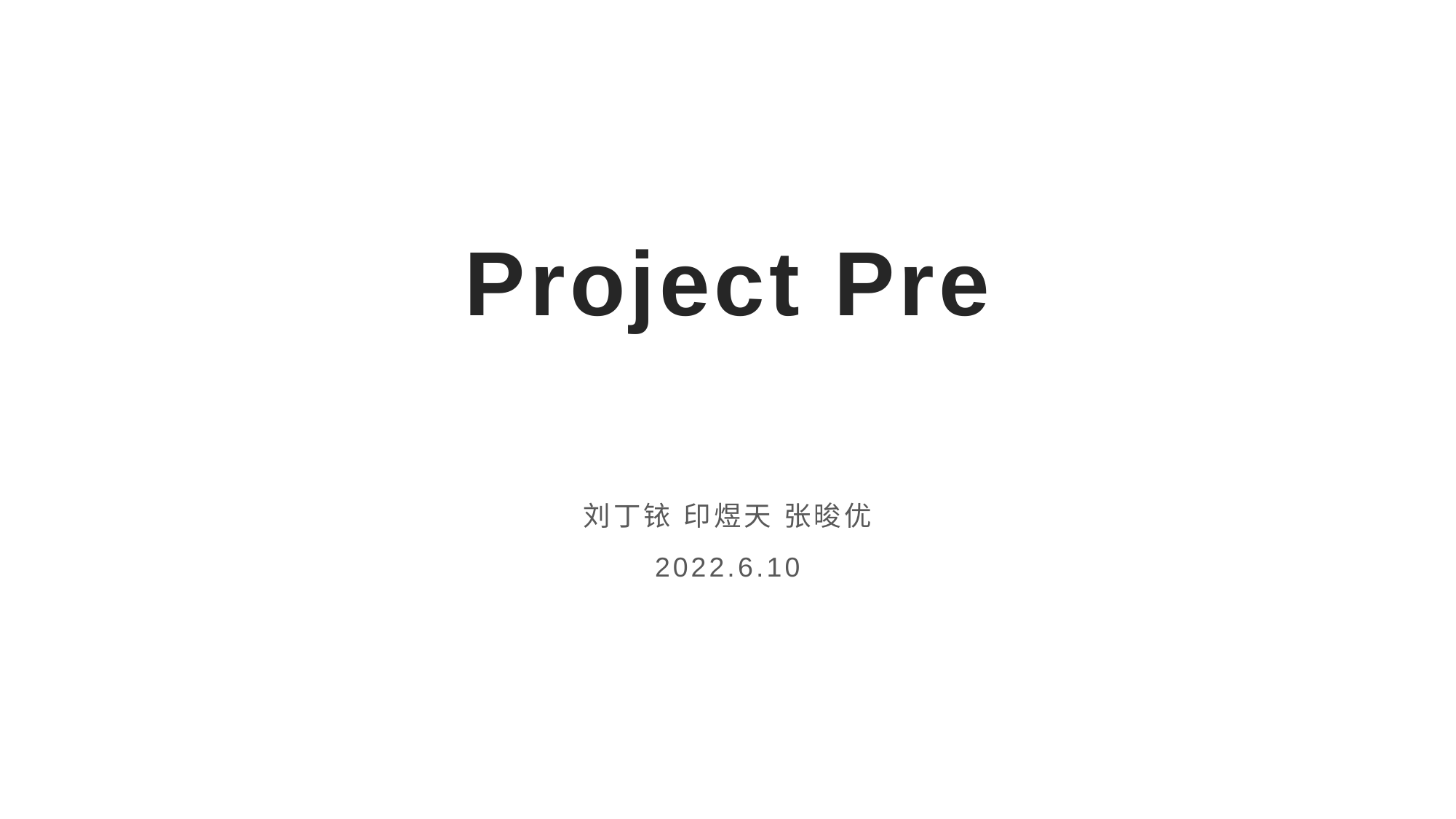

# Project Pre
刘丁铱 印煜天 张晙优
2022.6.10